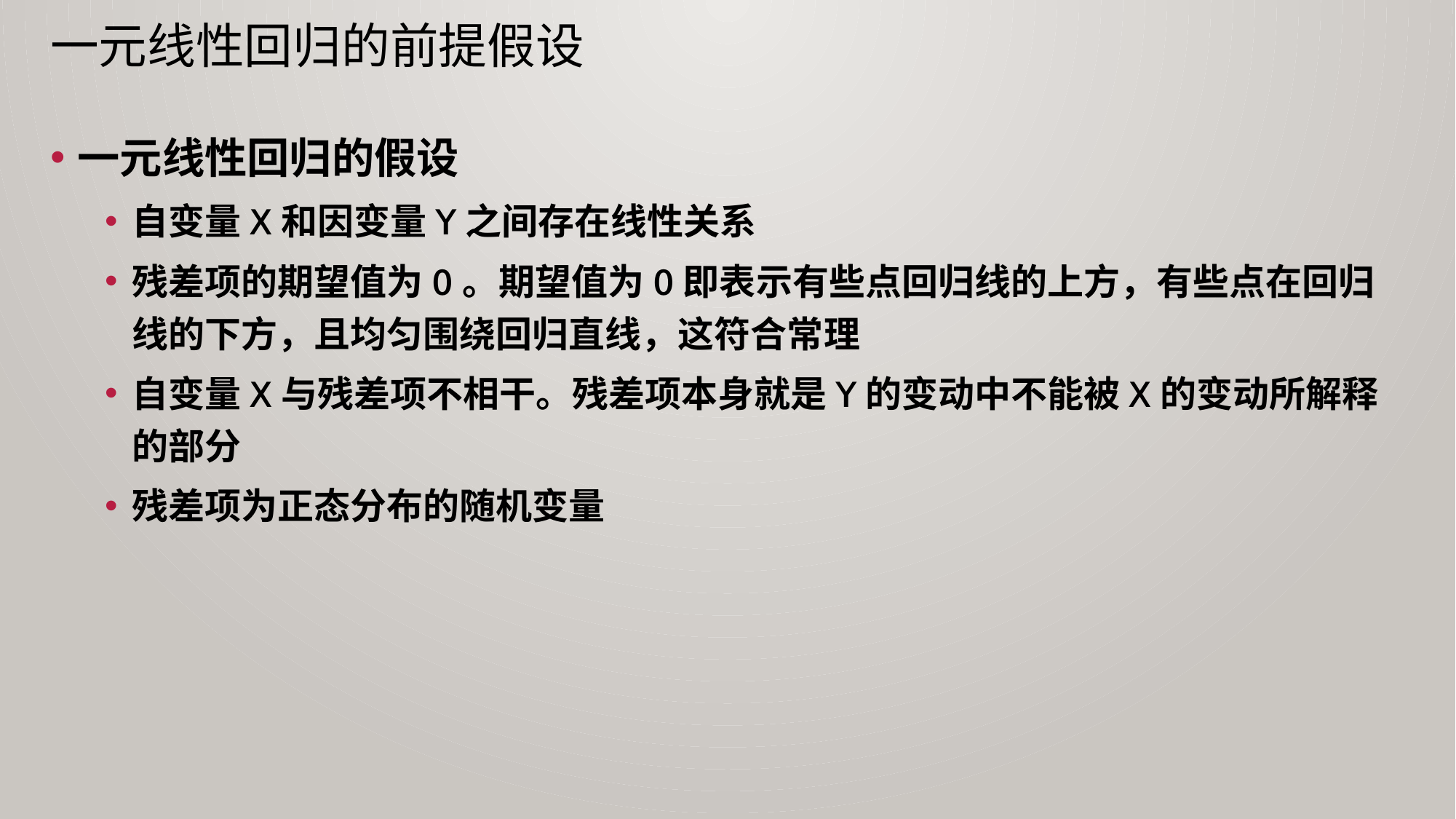

# 一元线性回归的前提假设
一元线性回归的假设
自变量X和因变量Y之间存在线性关系
残差项的期望值为0。期望值为0即表示有些点回归线的上方，有些点在回归线的下方，且均匀围绕回归直线，这符合常理
自变量X与残差项不相干。残差项本身就是Y的变动中不能被X的变动所解释的部分
残差项为正态分布的随机变量